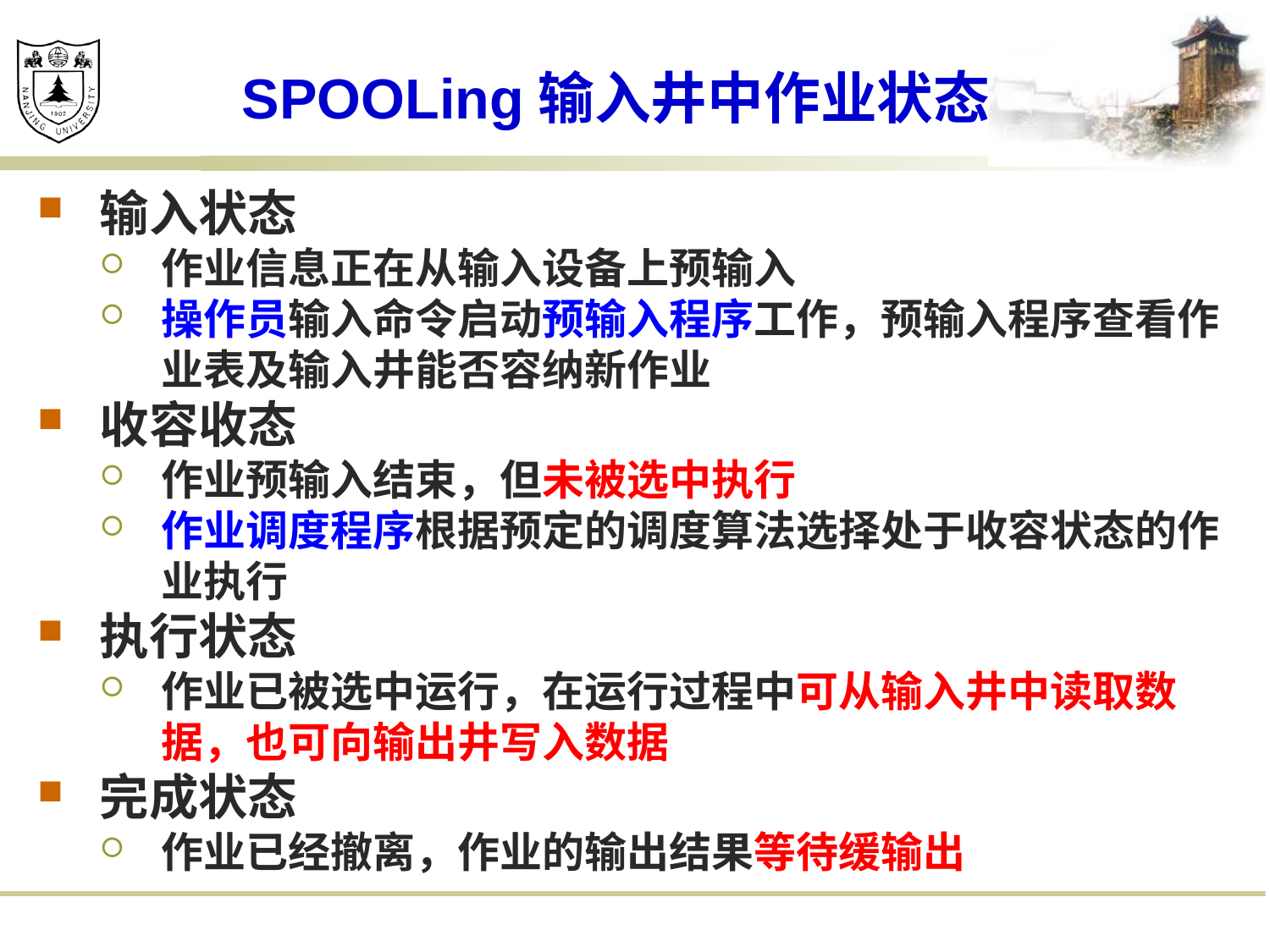

# SPOOLing输入井中作业状态
输入状态
作业信息正在从输入设备上预输入
操作员输入命令启动预输入程序工作，预输入程序查看作业表及输入井能否容纳新作业
收容收态
作业预输入结束，但未被选中执行
作业调度程序根据预定的调度算法选择处于收容状态的作业执行
执行状态
作业已被选中运行，在运行过程中可从输入井中读取数据，也可向输出井写入数据
完成状态
作业已经撤离，作业的输出结果等待缓输出

91